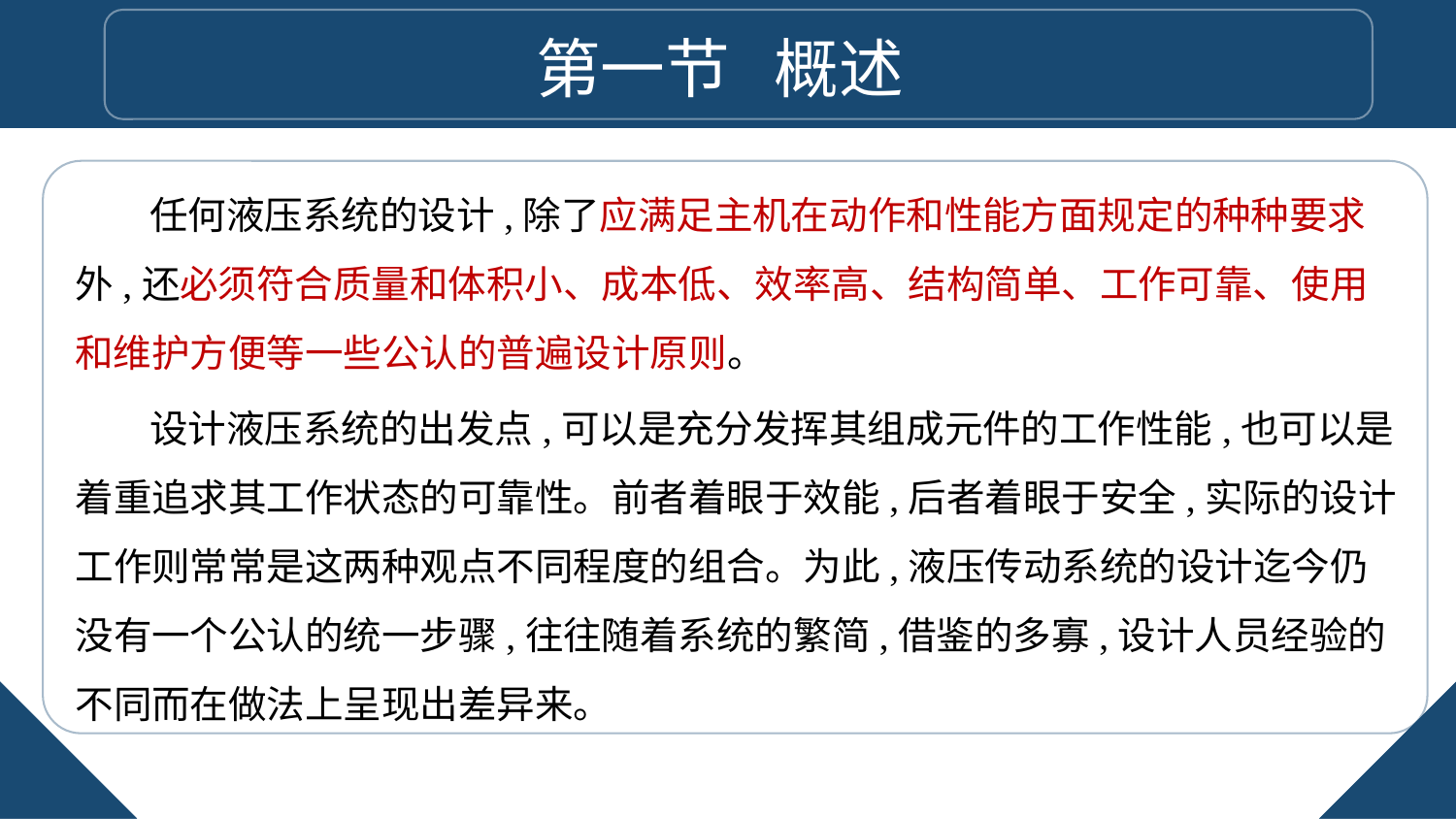

第一节   概述
任何液压系统的设计,除了应满足主机在动作和性能方面规定的种种要求外,还必须符合质量和体积小、成本低、效率高、结构简单、工作可靠、使用和维护方便等一些公认的普遍设计原则。

设计液压系统的出发点,可以是充分发挥其组成元件的工作性能,也可以是着重追求其工作状态的可靠性。前者着眼于效能,后者着眼于安全,实际的设计工作则常常是这两种观点不同程度的组合。为此,液压传动系统的设计迄今仍没有一个公认的统一步骤,往往随着系统的繁简,借鉴的多寡,设计人员经验的不同而在做法上呈现出差异来。